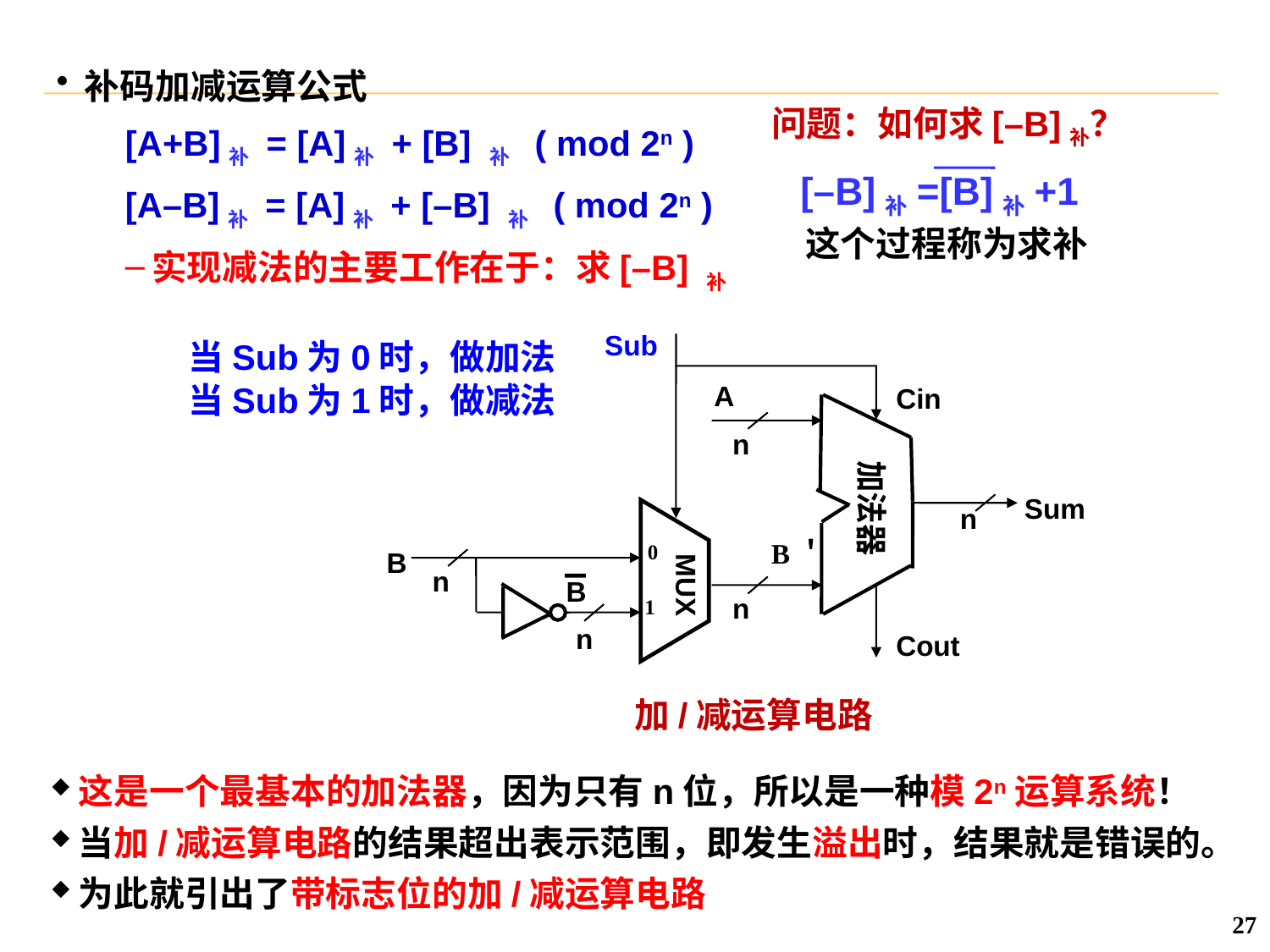

补码加减运算公式
[A+B]补 = [A]补 + [B] 补  ( mod 2n )
[A–B]补 = [A]补 + [–B] 补  ( mod 2n )
实现减法的主要工作在于：求[–B] 补
问题：如何求[–B]补？
[–B]补=[B]补+1

这个过程称为求补
Sub

A
Cin

n

Sum

加法器

n

B＇
0
B

n

B
MUX

n

1

n
Cout
加/减运算电路
当Sub为0时，做加法
当Sub为1时，做减法
这是一个最基本的加法器，因为只有n位，所以是一种模2n运算系统！
当加/减运算电路的结果超出表示范围，即发生溢出时，结果就是错误的。
为此就引出了带标志位的加/减运算电路
27